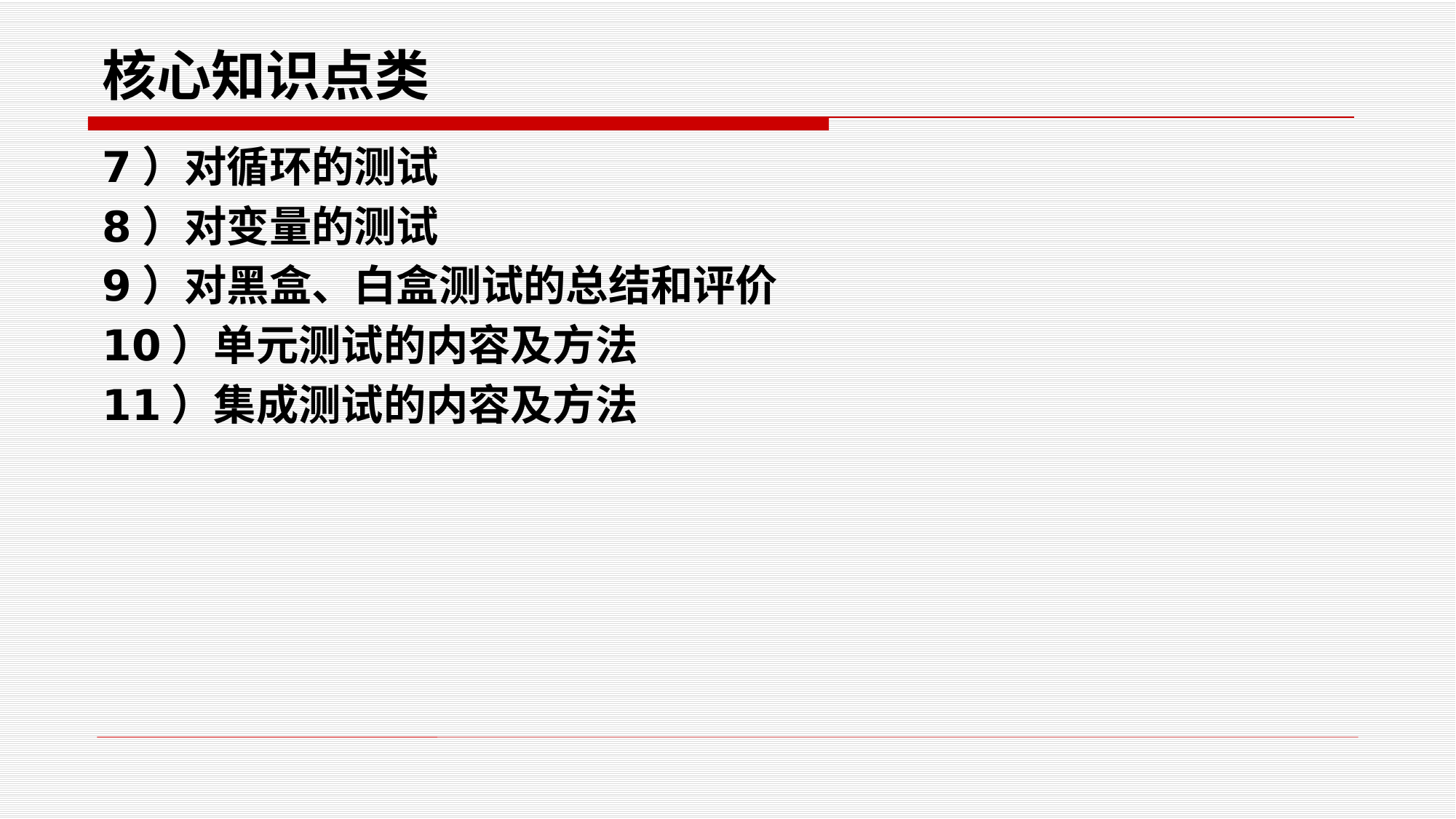

# 核心知识点类
7）对循环的测试
8）对变量的测试
9）对黑盒、白盒测试的总结和评价
10）单元测试的内容及方法
11）集成测试的内容及方法